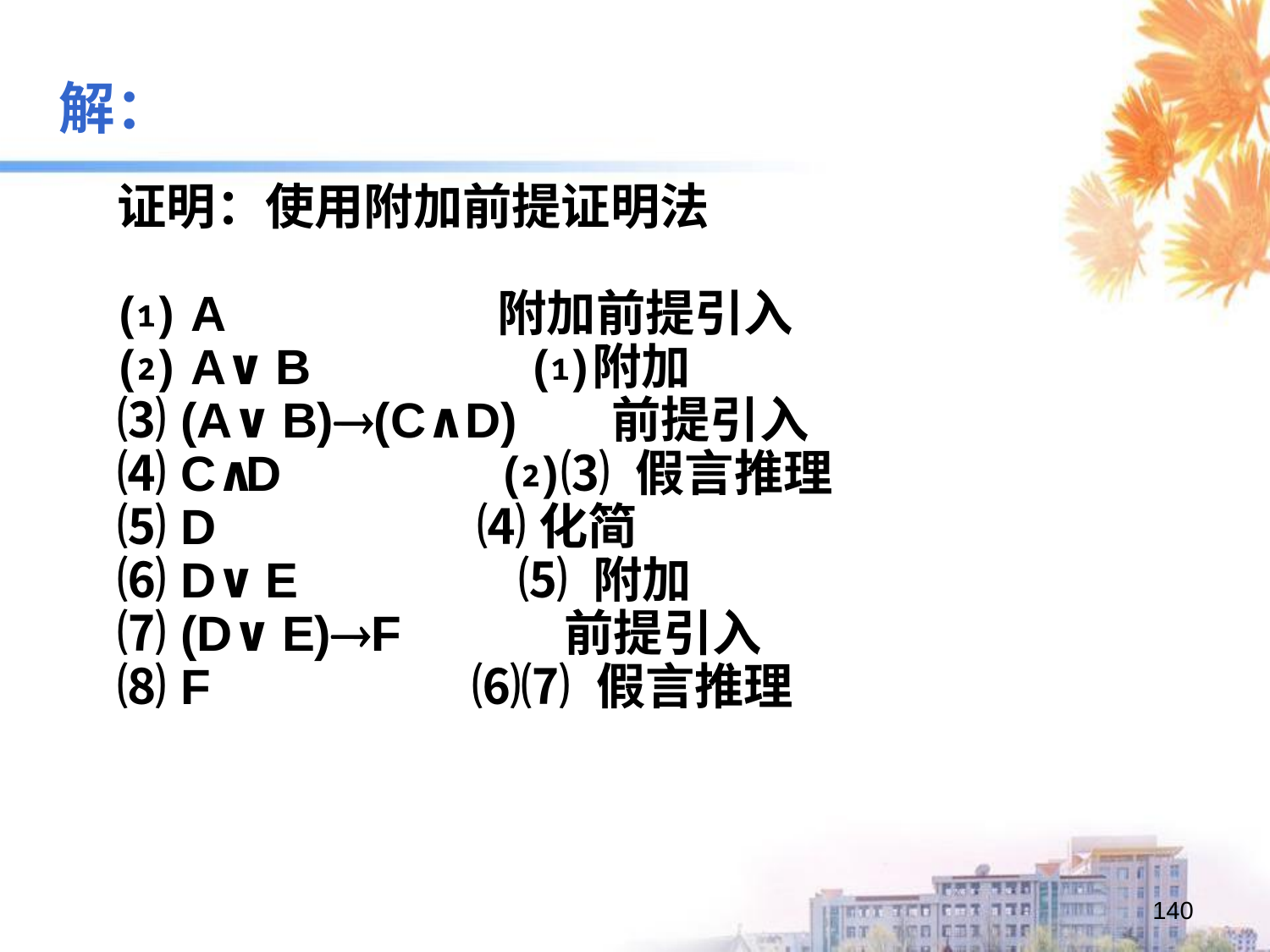

解：

证明：使用附加前提证明法

⑴ A                   附加前提引入
⑵ A∨B                ⑴附加
⑶ (A∨B)→(C∧D)      前提引入
⑷ C∧D                ⑵⑶ 假言推理
⑸ D                   ⑷化简
⑹ D∨E                ⑸ 附加
⑺ (D∨E)→F           前提引入
⑻ F                   ⑹⑺ 假言推理
140